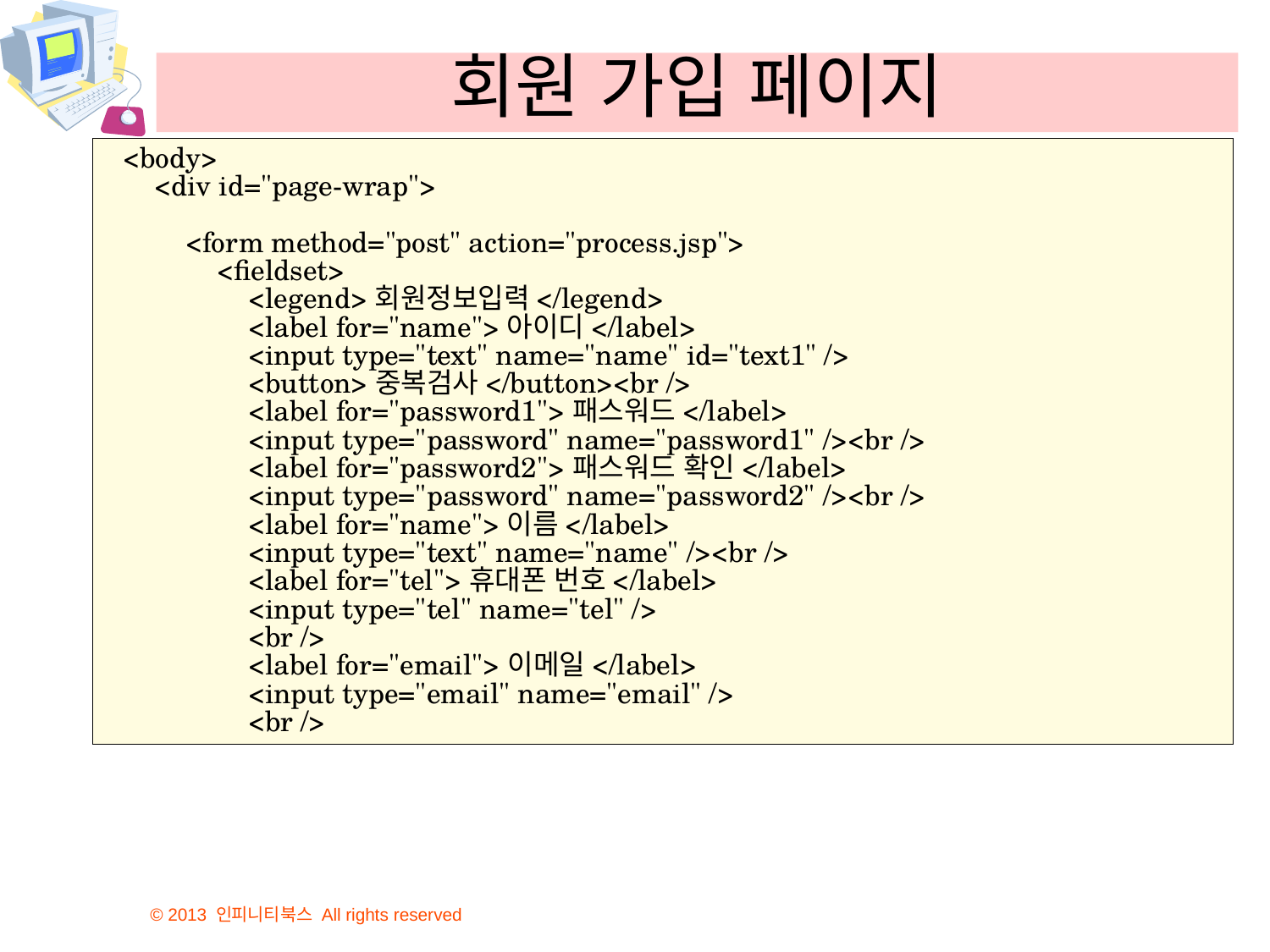

# 회원 가입 페이지
<body>
    <div id="page-wrap">

        <form method="post" action="process.jsp">
            <fieldset>
                <legend>회원정보입력</legend>
                <label for="name">아이디</label>
                <input type="text" name="name" id="text1" />
                <button>중복검사</button><br />
                <label for="password1">패스워드</label>
                <input type="password" name="password1" /><br />
                <label for="password2">패스워드 확인</label>
                <input type="password" name="password2" /><br />
                <label for="name">이름</label>
                <input type="text" name="name" /><br />
                <label for="tel">휴대폰 번호</label>
                <input type="tel" name="tel" />
                <br />
                <label for="email">이메일</label>
                <input type="email" name="email" />
                <br />